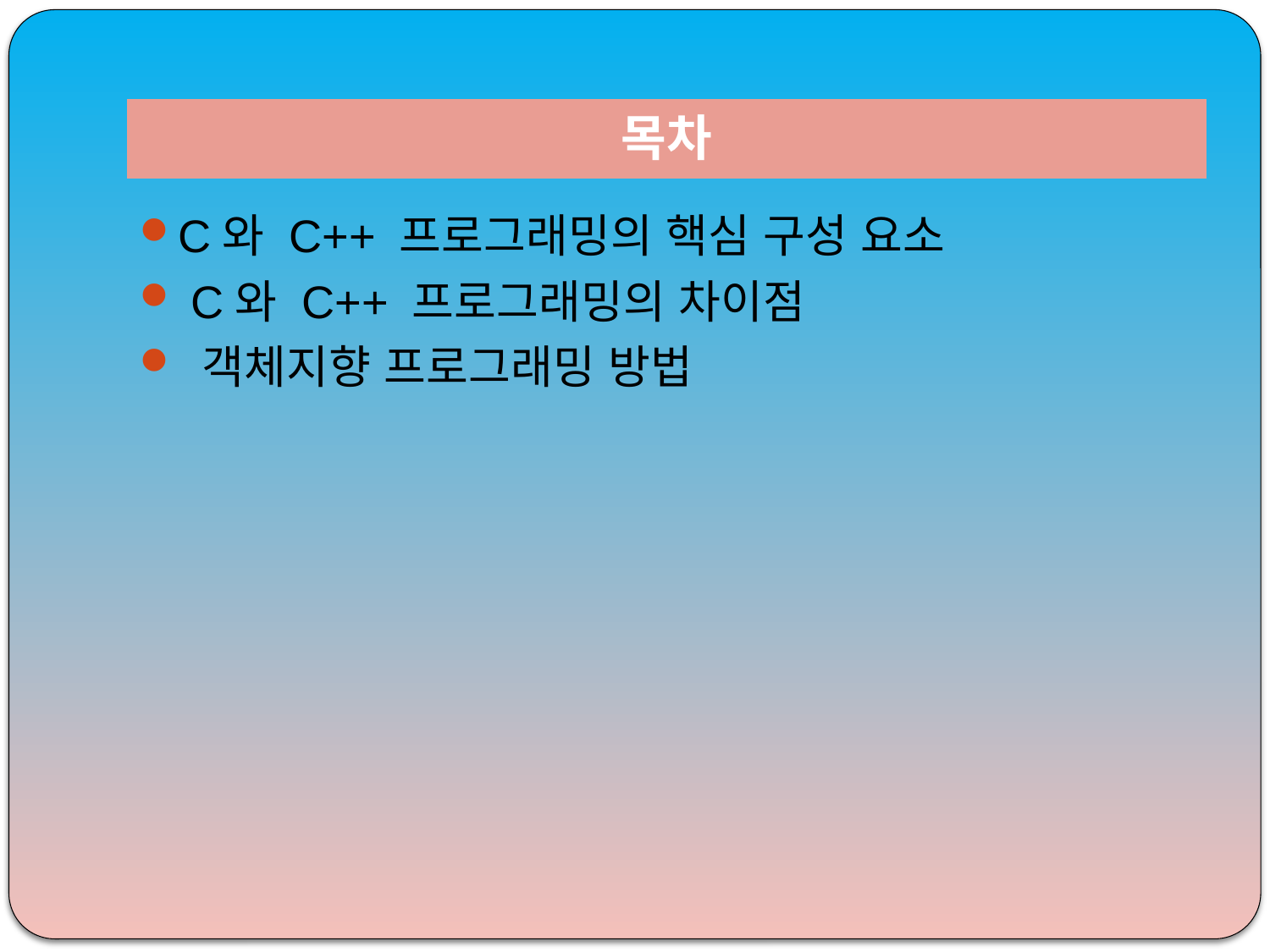

# 목차
C와 C++ 프로그래밍의 핵심 구성 요소
 C와 C++ 프로그래밍의 차이점
 객체지향 프로그래밍 방법